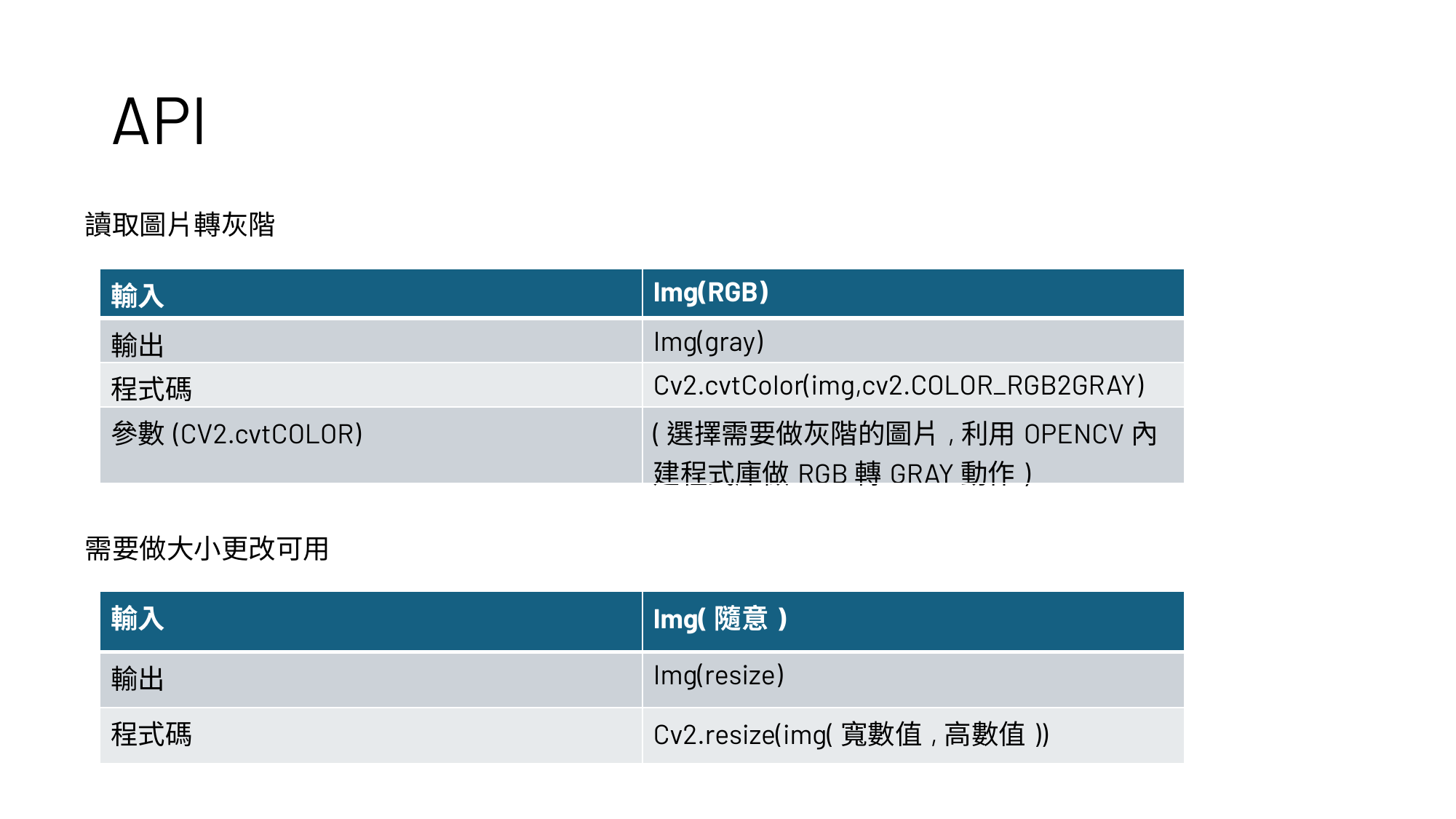

# API
讀取圖片轉灰階
| 輸入 | Img(RGB) |
| --- | --- |
| 輸出 | Img(gray) |
| 程式碼 | Cv2.cvtColor(img,cv2.COLOR\_RGB2GRAY) |
| 參數(CV2.cvtCOLOR) | (選擇需要做灰階的圖片,利用OPENCV內建程式庫做RGB轉GRAY動作) |
需要做大小更改可用
| 輸入 | Img(隨意) |
| --- | --- |
| 輸出 | Img(resize) |
| 程式碼 | Cv2.resize(img(寬數值,高數值)) |